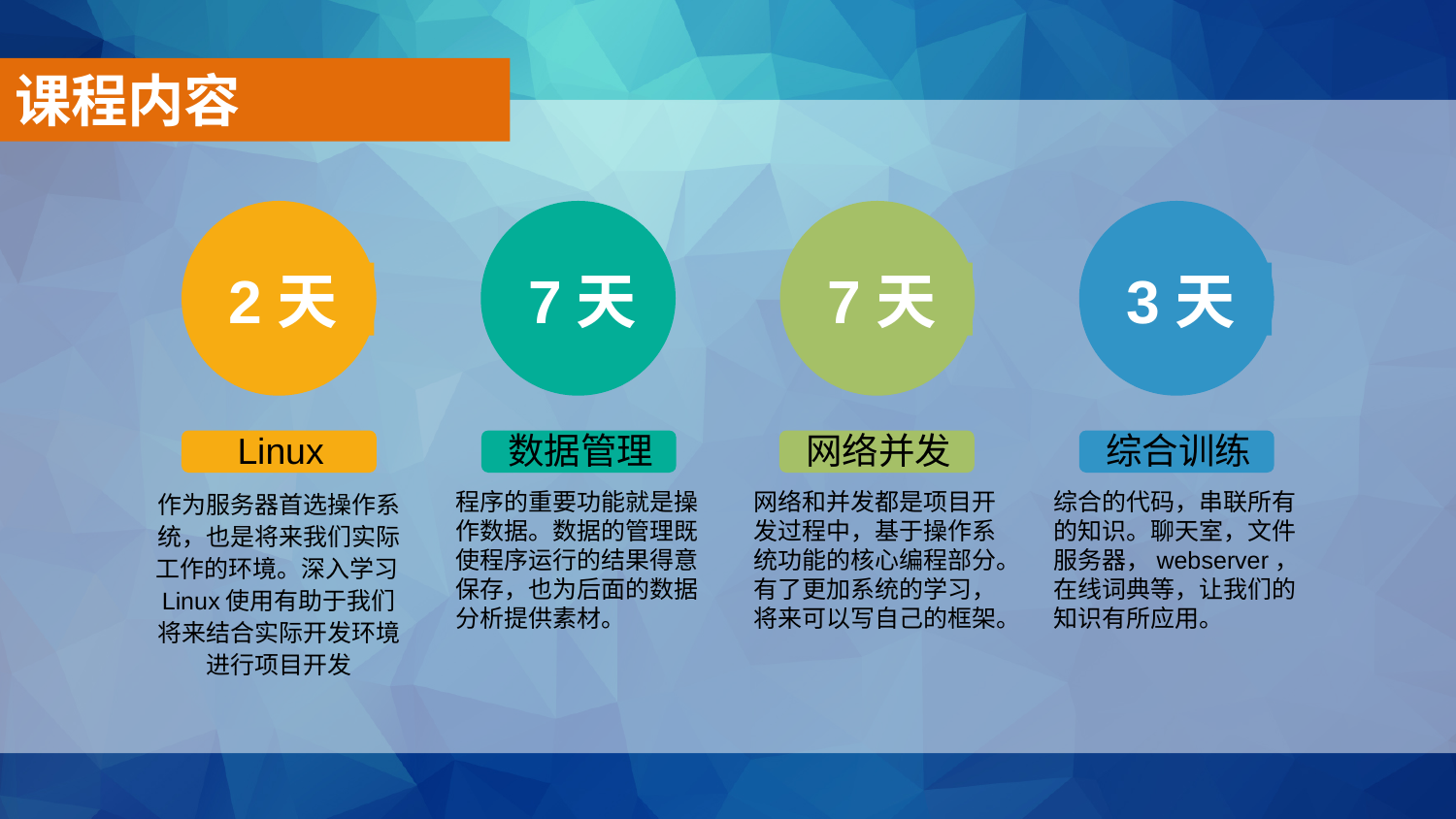

课程内容

7天

3天

2天

7天

Linux
作为服务器首选操作系统，也是将来我们实际工作的环境。深入学习Linux使用有助于我们将来结合实际开发环境进行项目开发

数据管理
程序的重要功能就是操作数据。数据的管理既使程序运行的结果得意保存，也为后面的数据分析提供素材。

网络并发
网络和并发都是项目开发过程中，基于操作系统功能的核心编程部分。有了更加系统的学习，将来可以写自己的框架。

综合训练
综合的代码，串联所有的知识。聊天室，文件服务器，webserver，在线词典等，让我们的知识有所应用。